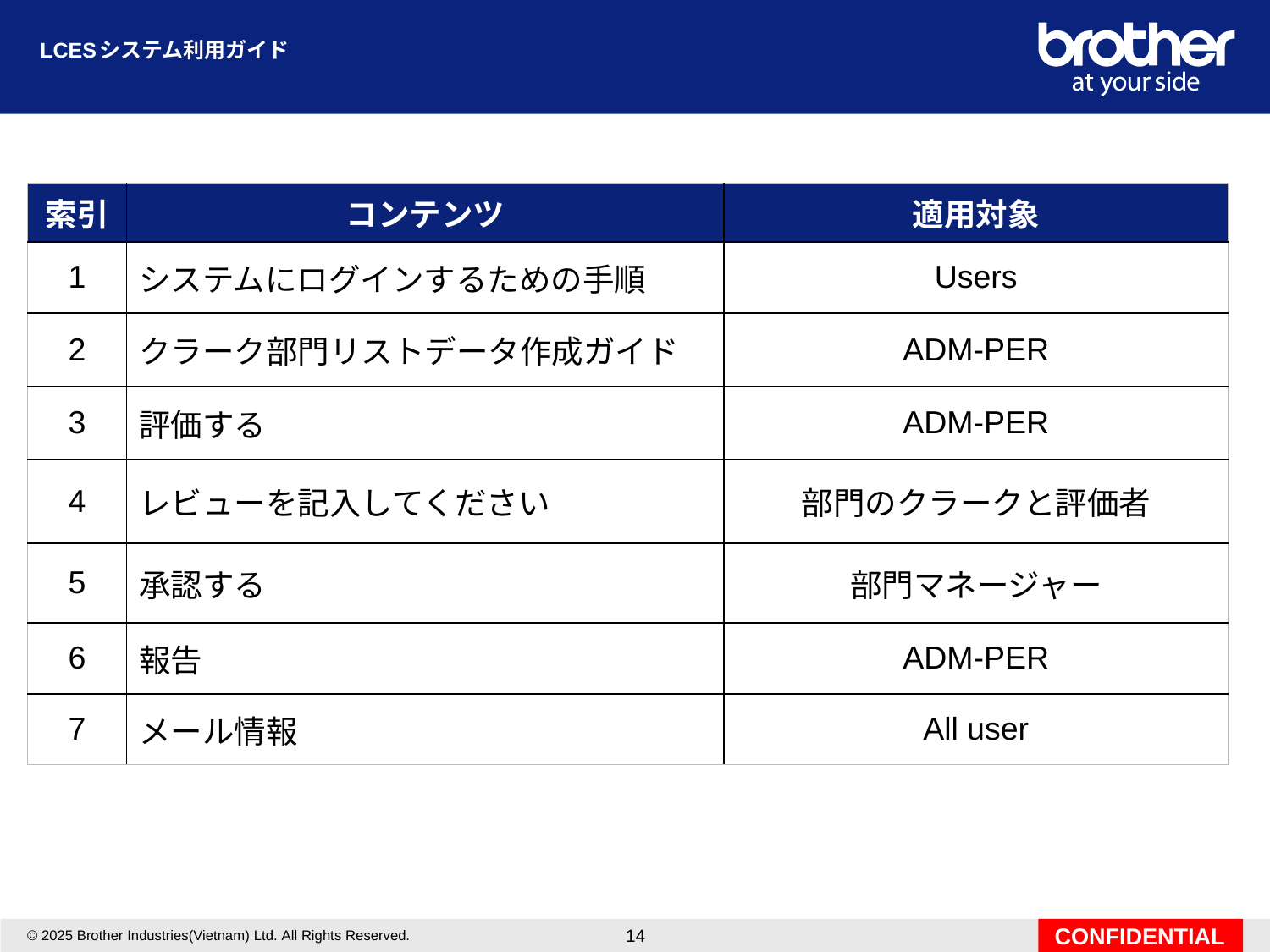

# LCESシステム利用ガイド
| 索引 | コンテンツ | 適用対象 |
| --- | --- | --- |
| 1 | システムにログインするための手順 | Users |
| 2 | クラーク部門リストデータ作成ガイド | ADM-PER |
| 3 | 評価する | ADM-PER |
| 4 | レビューを記入してください | 部門のクラークと評価者 |
| 5 | 承認する | 部門マネージャー |
| 6 | 報告 | ADM-PER |
| 7 | メール情報 | All user |
14